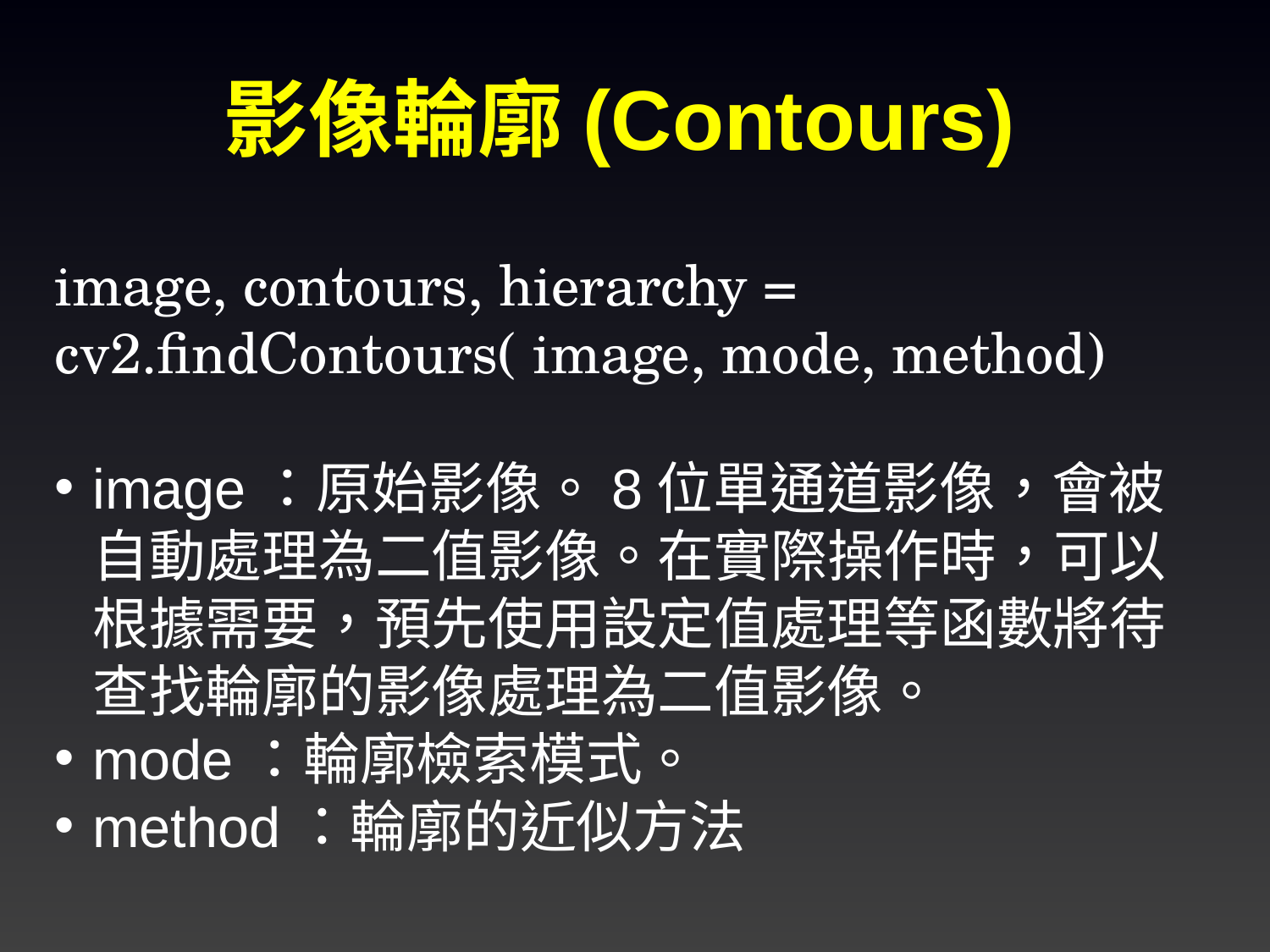

影像輪廓(Contours)
image, contours, hierarchy = cv2.findContours( image, mode, method)

image：原始影像。8位單通道影像，會被自動處理為二值影像。在實際操作時，可以根據需要，預先使用設定值處理等函數將待查找輪廓的影像處理為二值影像。
mode：輪廓檢索模式。
method：輪廓的近似方法